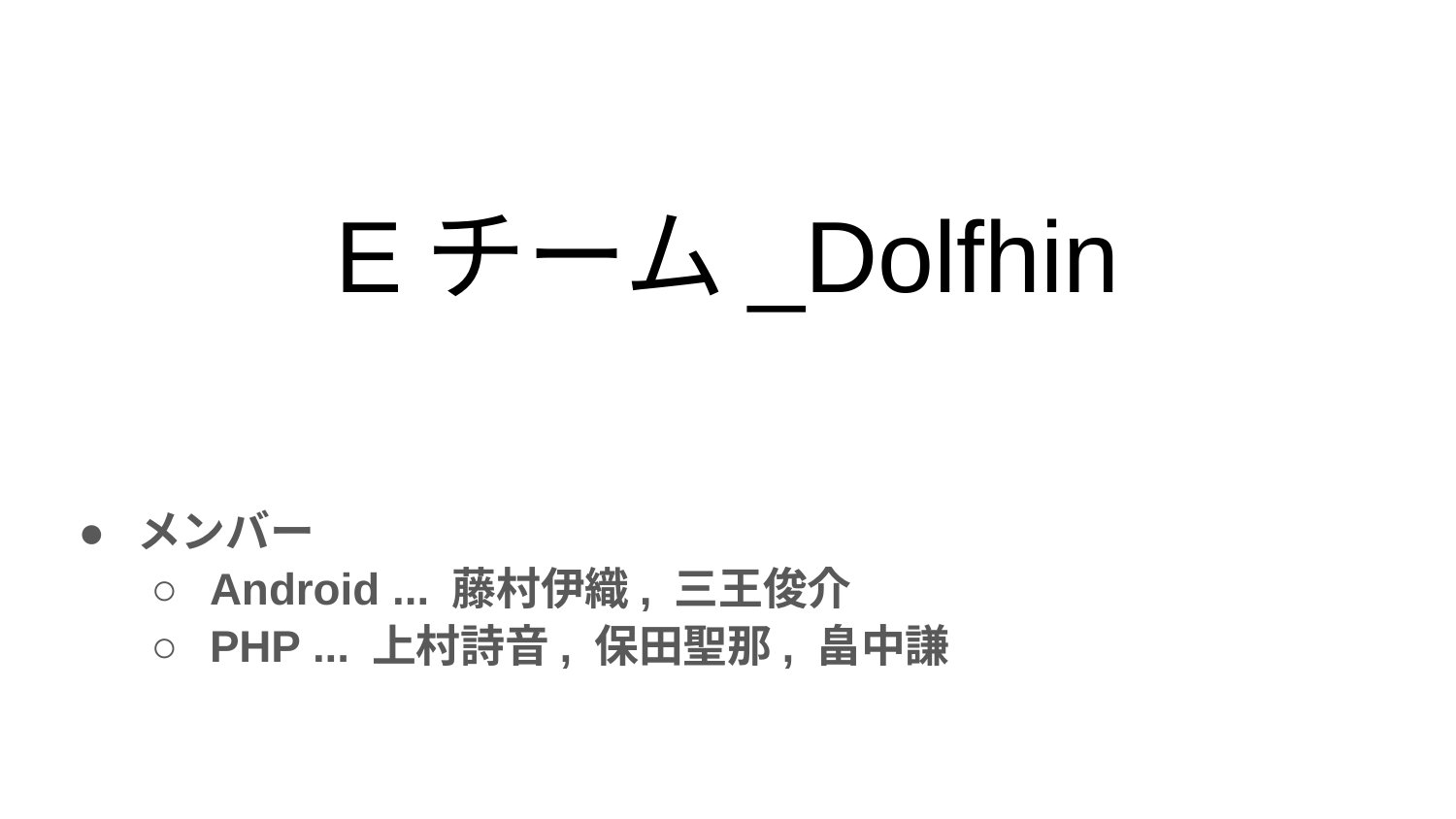

# Eチーム_Dolfhin
メンバー
Android ... 藤村伊織, 三王俊介
PHP ... 上村詩音, 保田聖那, 畠中謙